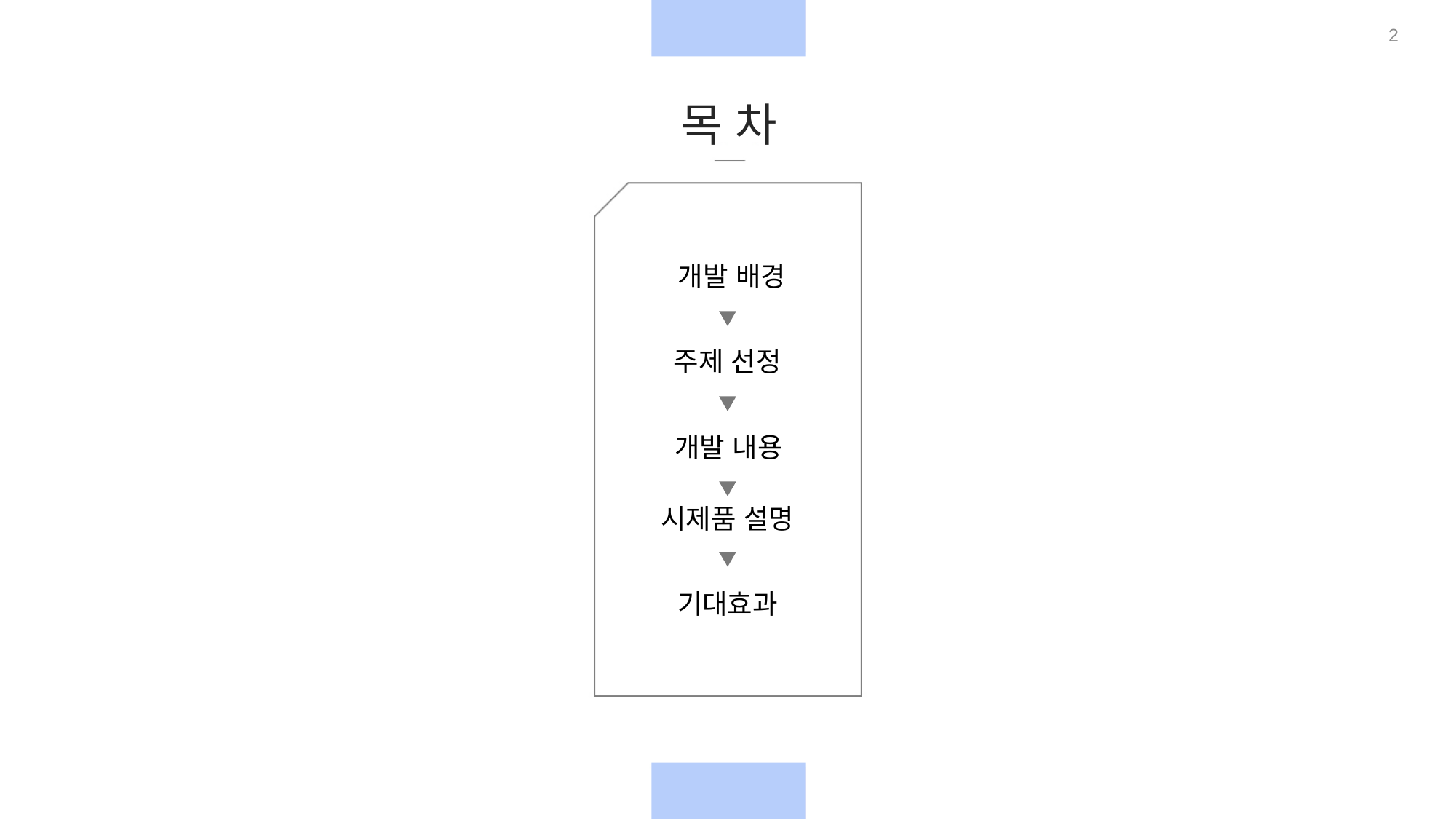

2

목 차
개발 배경

주제 선정

개발 내용

시제품 설명

기대효과